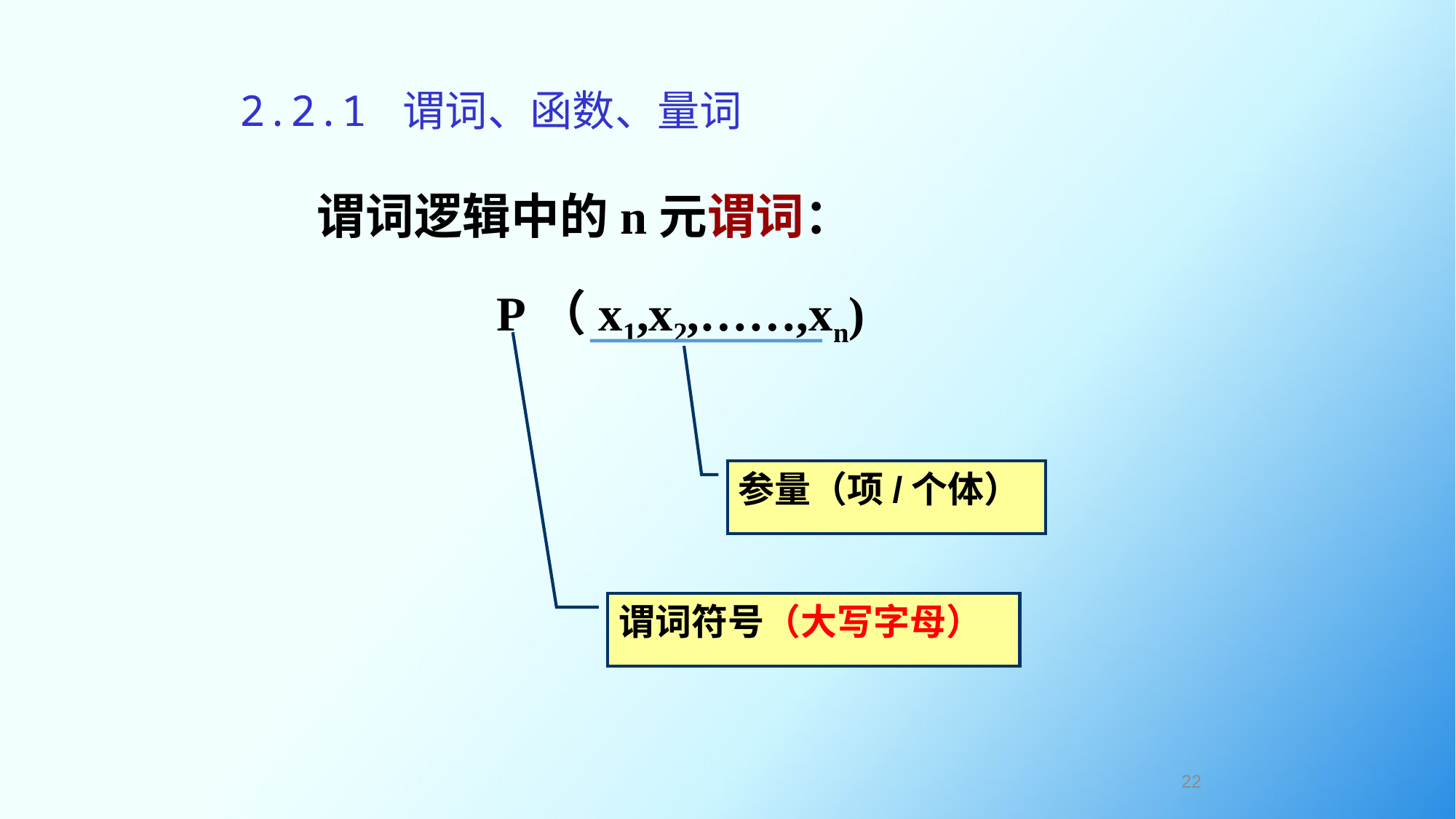

# 2.2.1 谓词、函数、量词
谓词逻辑中的n元谓词：
P（x1,x2,……,xn)

参量（项/个体）
谓词符号（大写字母）
22